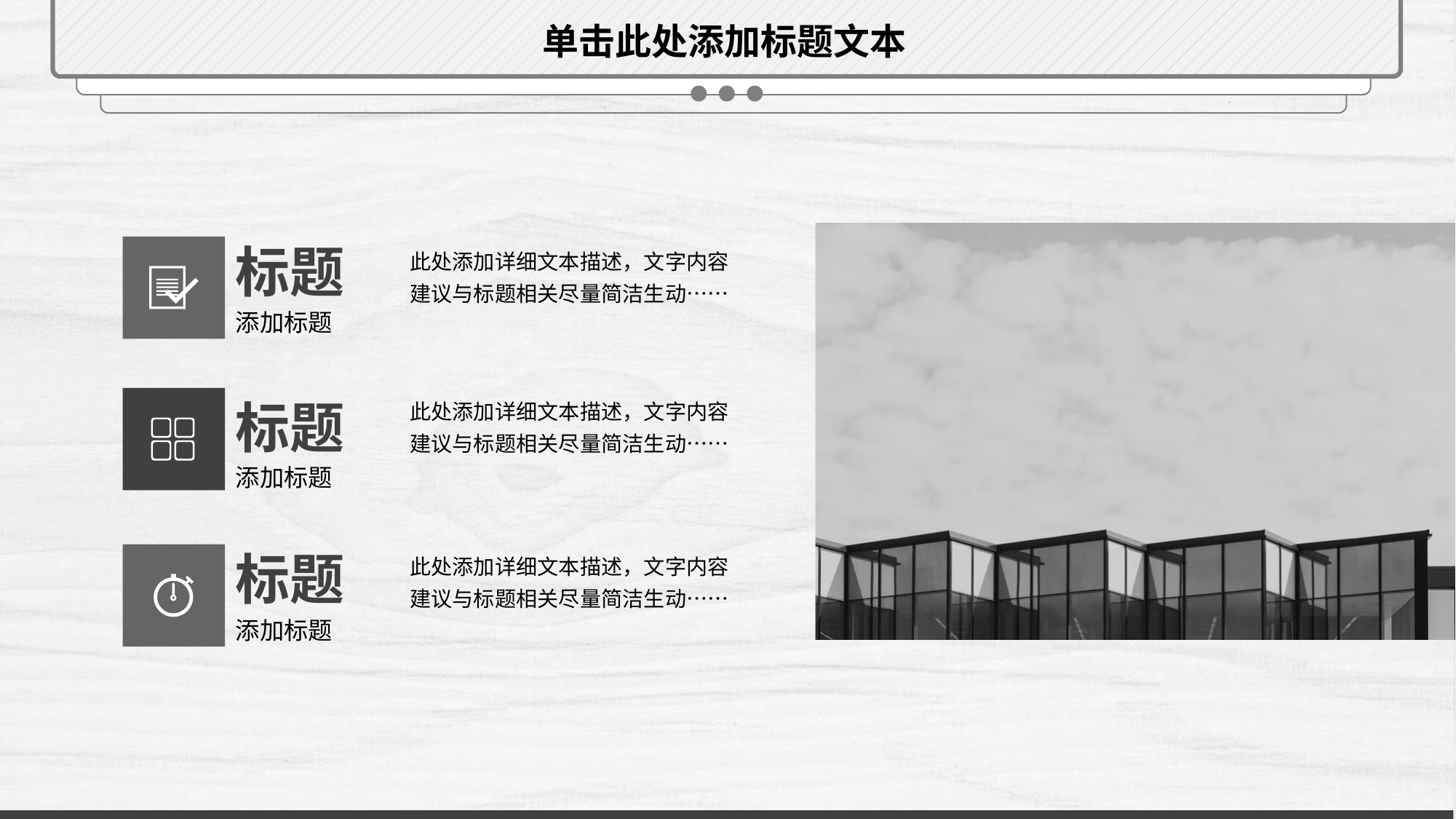

单击此处添加标题文本

标题

此处添加详细文本描述，文字内容建议与标题相关尽量简洁生动……

添加标题
此处添加详细文本描述，文字内容建议与标题相关尽量简洁生动……

标题

添加标题
标题
此处添加详细文本描述，文字内容建议与标题相关尽量简洁生动……

添加标题